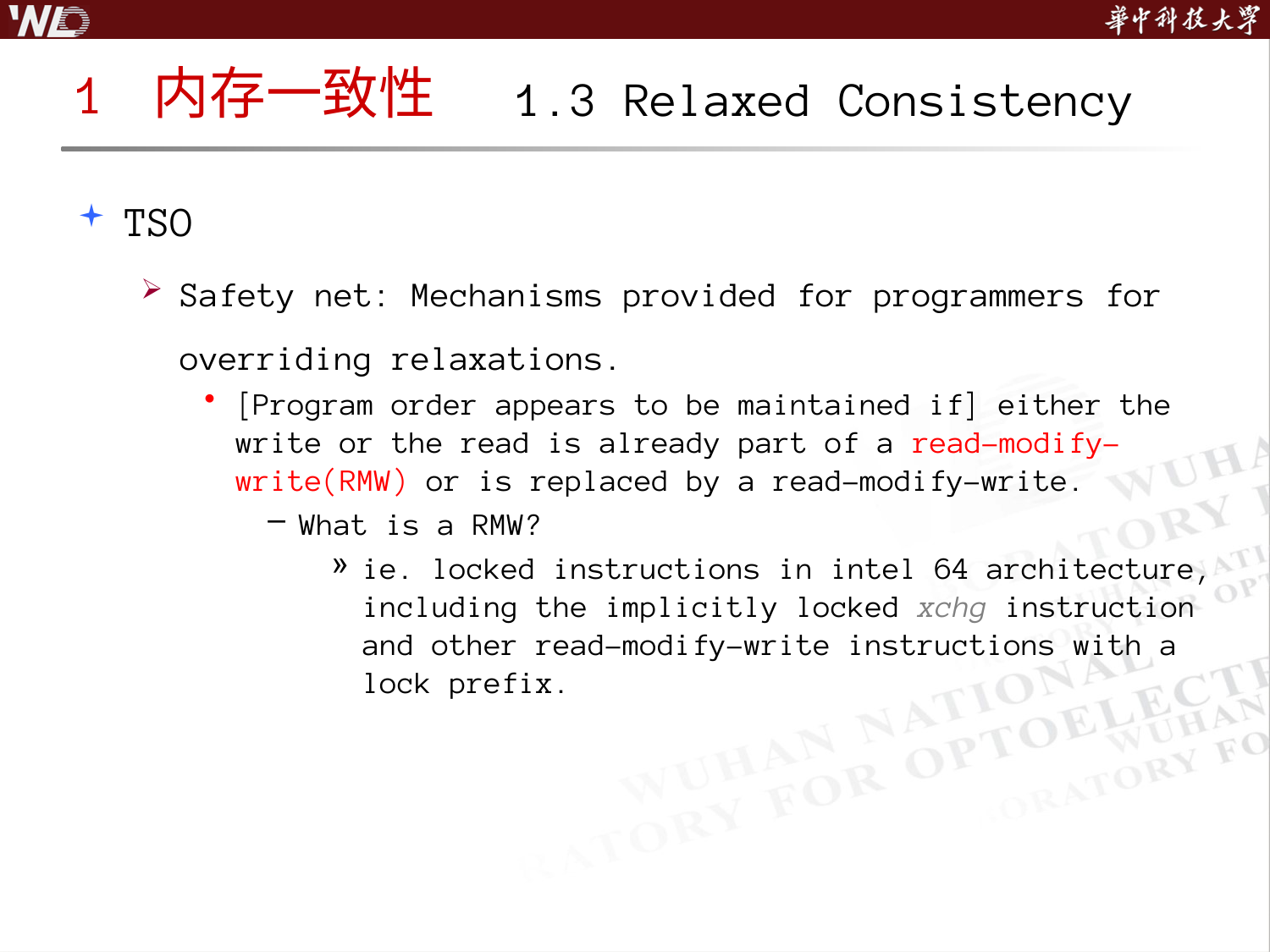

# 1 内存一致性
1.3 Relaxed Consistency
TSO
Safety net: Mechanisms provided for programmers for overriding relaxations.
[Program order appears to be maintained if] either the write or the read is already part of a read-modify-write(RMW) or is replaced by a read-modify-write.
What is a RMW?
ie. locked instructions in intel 64 architecture, including the implicitly locked xchg instruction and other read-modify-write instructions with a lock prefix.